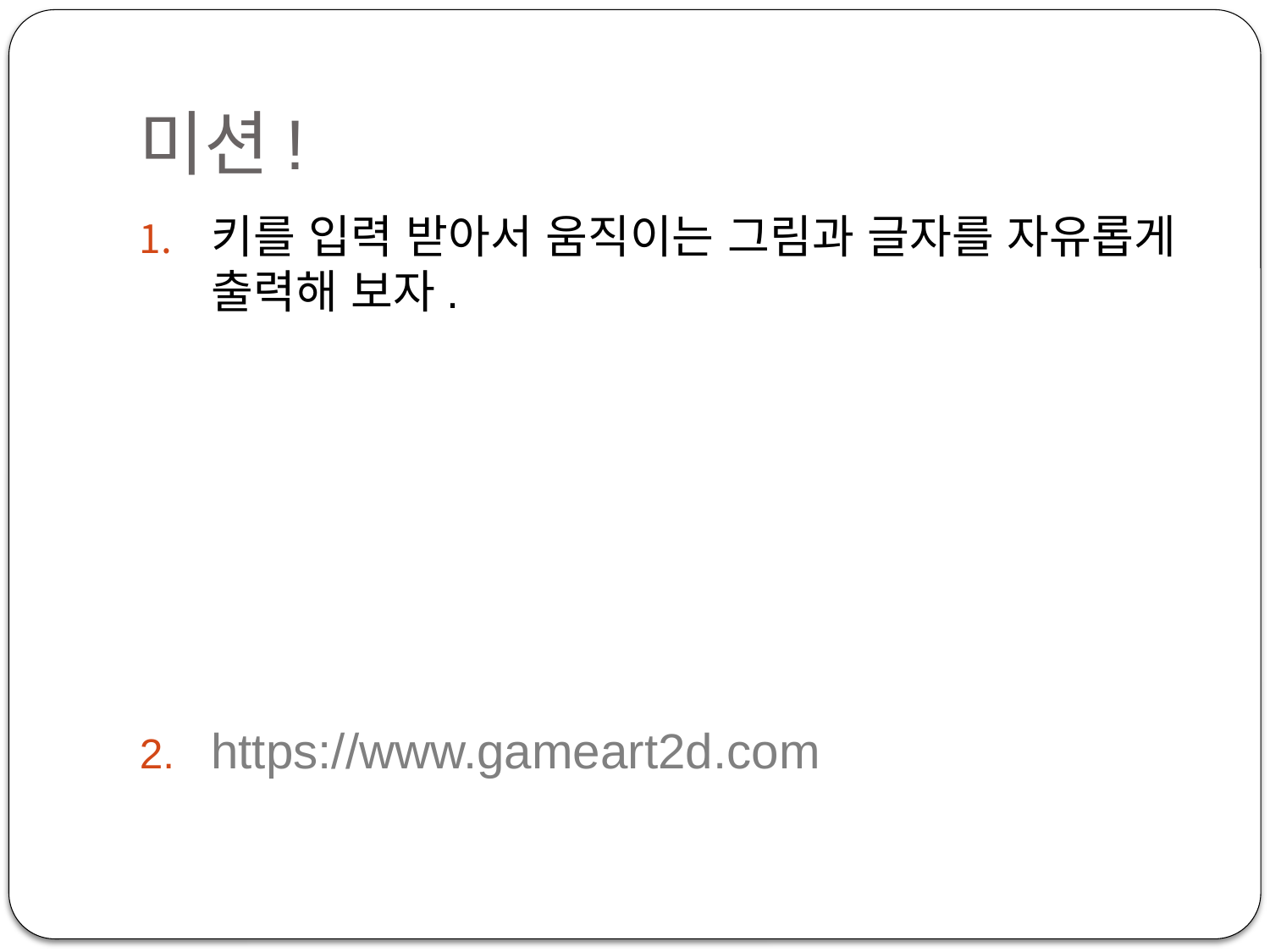

# 미션!
키를 입력 받아서 움직이는 그림과 글자를 자유롭게 출력해 보자.

https://www.gameart2d.com